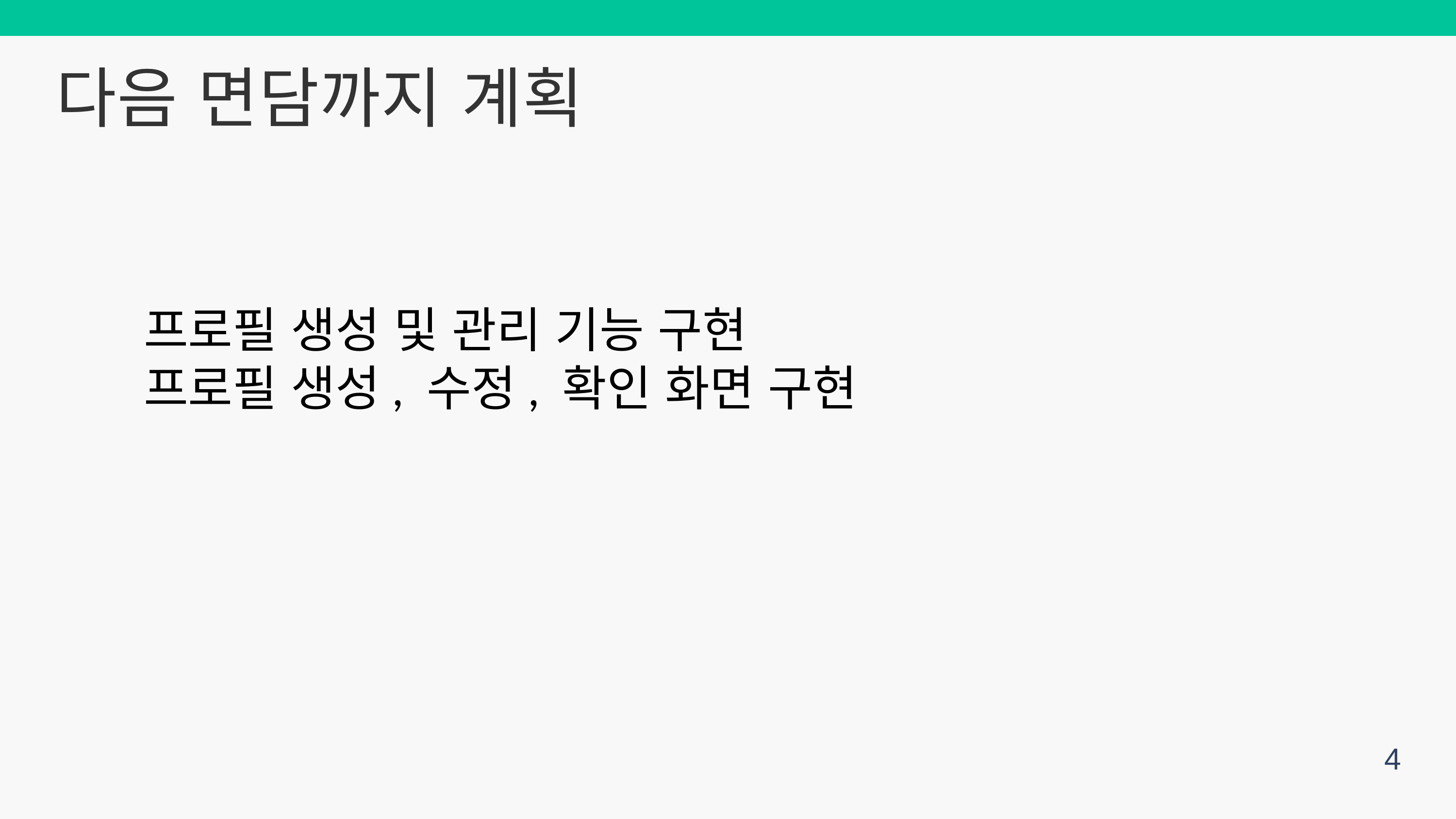

다음 면담까지 계획
프로필 생성 및 관리 기능 구현
프로필 생성, 수정, 확인 화면 구현
4